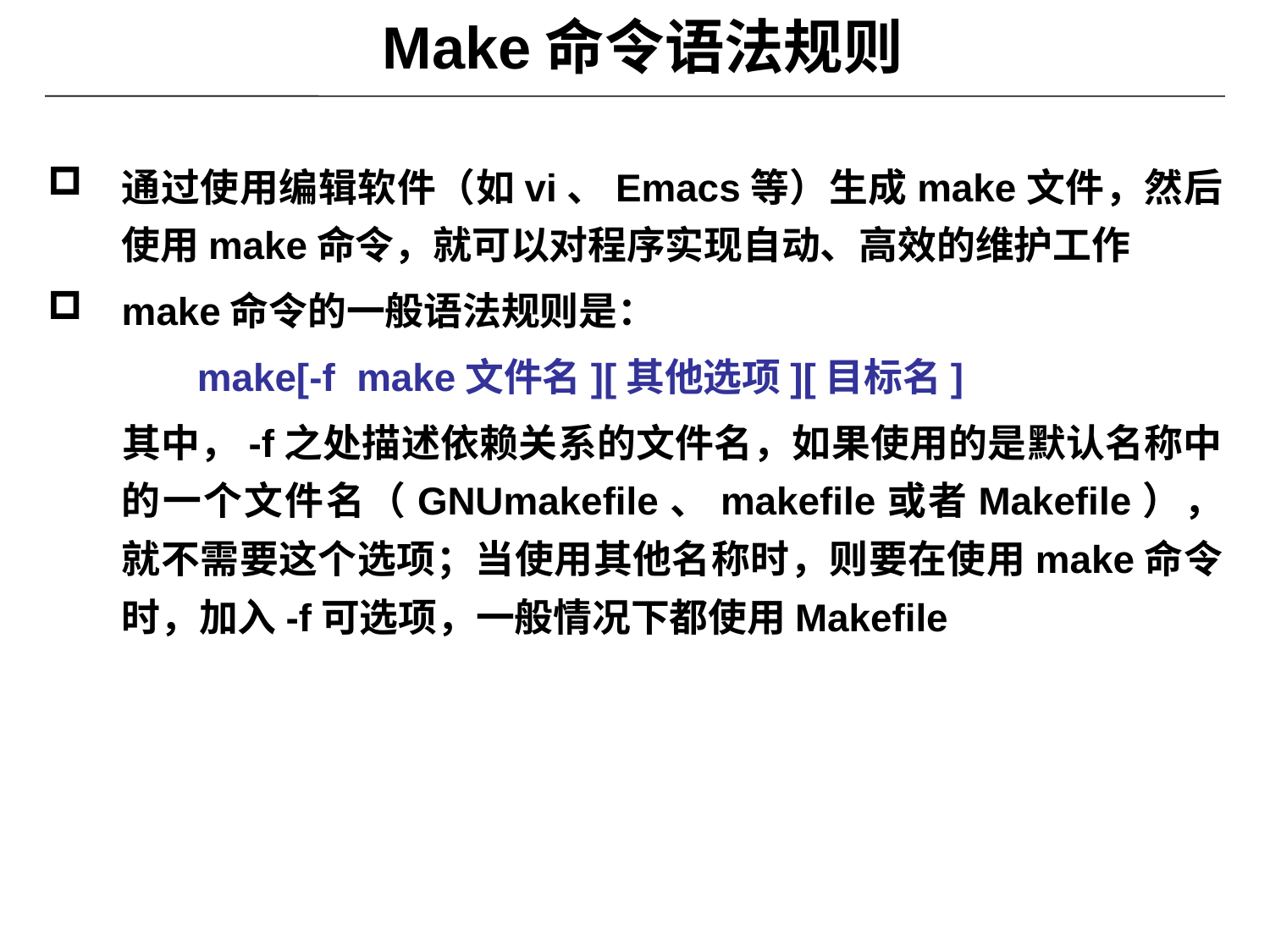

# Make命令语法规则
通过使用编辑软件（如vi、Emacs等）生成make文件，然后使用make命令，就可以对程序实现自动、高效的维护工作
make命令的一般语法规则是：
	       make[-f  make文件名][其他选项][目标名]
	其中，-f之处描述依赖关系的文件名，如果使用的是默认名称中的一个文件名（GNUmakefile、makefile或者Makefile），就不需要这个选项；当使用其他名称时，则要在使用make命令时，加入-f可选项，一般情况下都使用Makefile